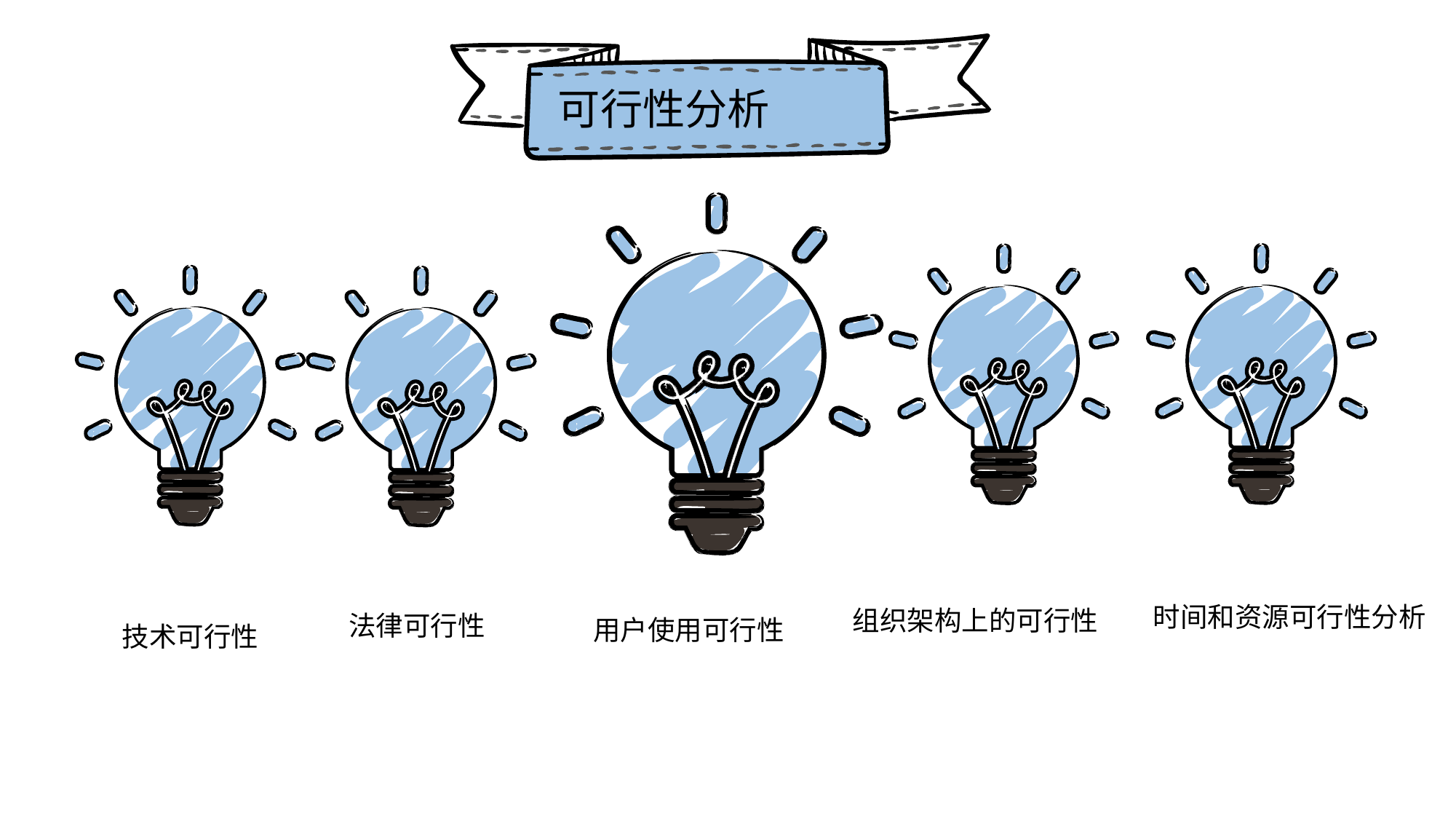

可行性分析

时间和资源可行性分析
组织架构上的可行性
法律可行性
用户使用可行性
技术可行性